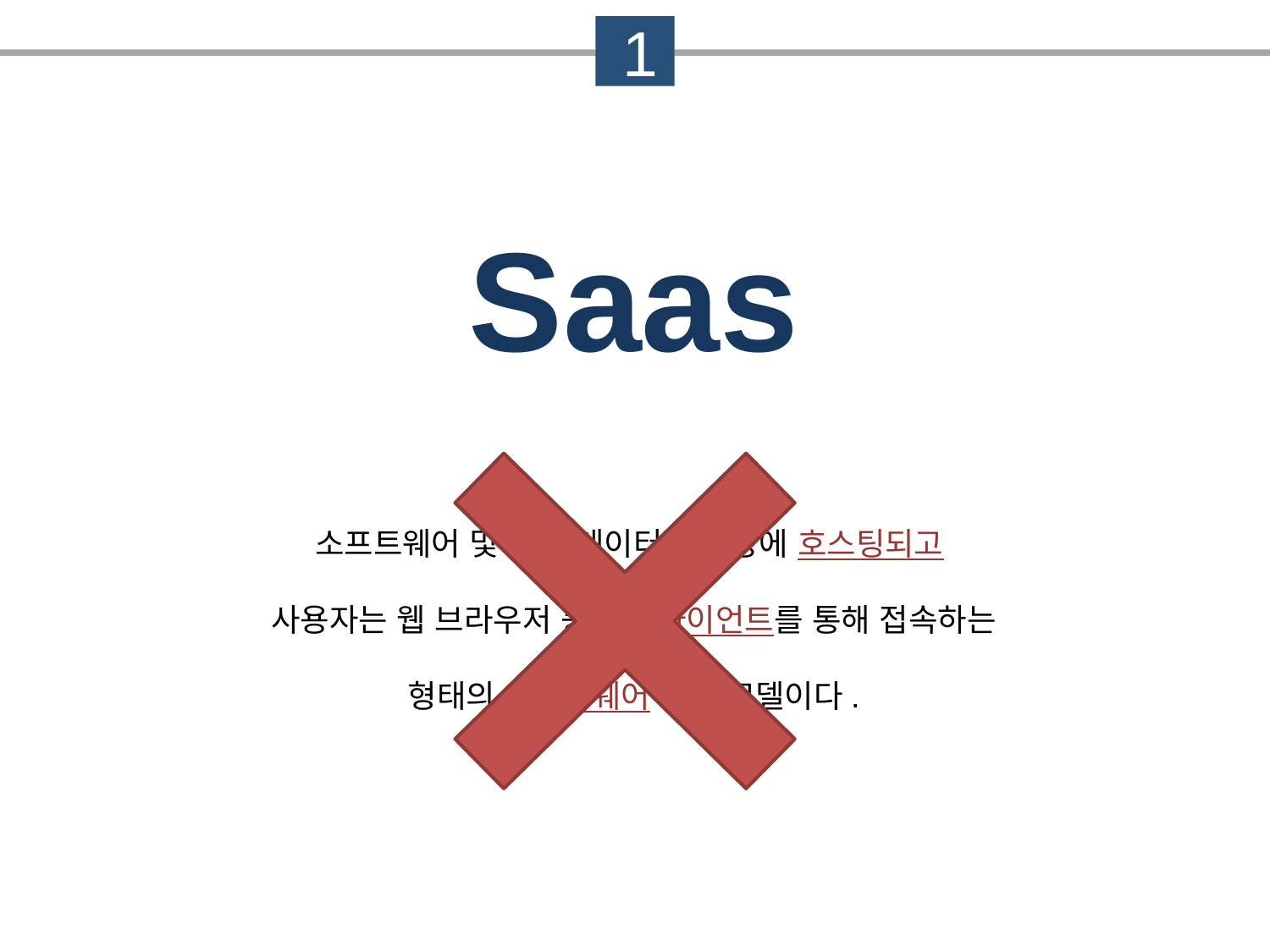

1

Saas

소프트웨어 및 관련 데이터는 중앙에 호스팅되고

사용자는 웹 브라우저 등의 클라이언트를 통해 접속하는

형태의 소프트웨어 전달 모델이다.